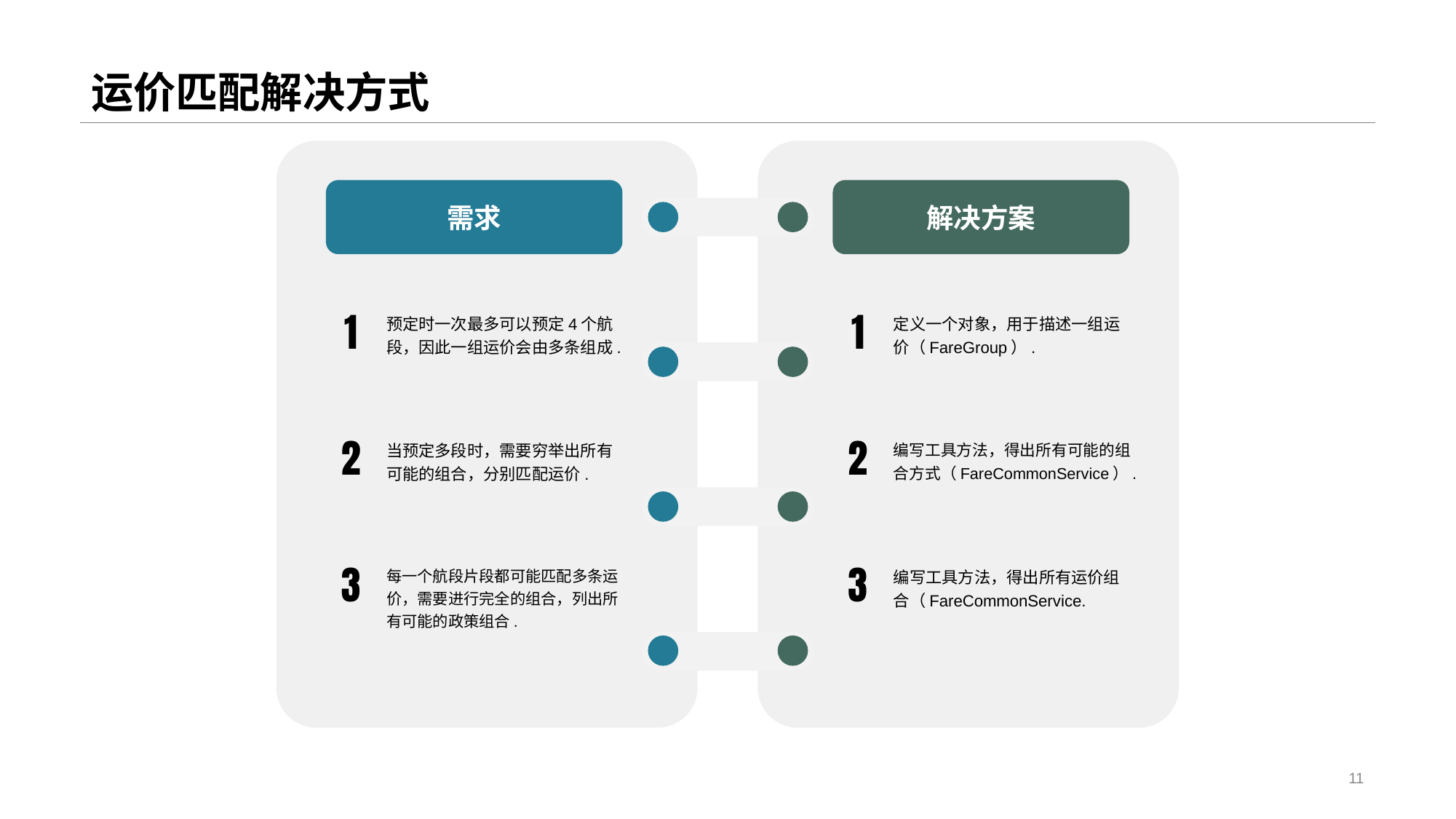

# 运价匹配解决方式

需求
解决方案

1
1
预定时一次最多可以预定4个航段，因此一组运价会由多条组成.
定义一个对象，用于描述一组运价（FareGroup）.

2
2
当预定多段时，需要穷举出所有可能的组合，分别匹配运价.
编写工具方法，得出所有可能的组合方式（FareCommonService）.

3
3
每一个航段片段都可能匹配多条运价，需要进行完全的组合，列出所有可能的政策组合.
编写工具方法，得出所有运价组合（FareCommonService.

11